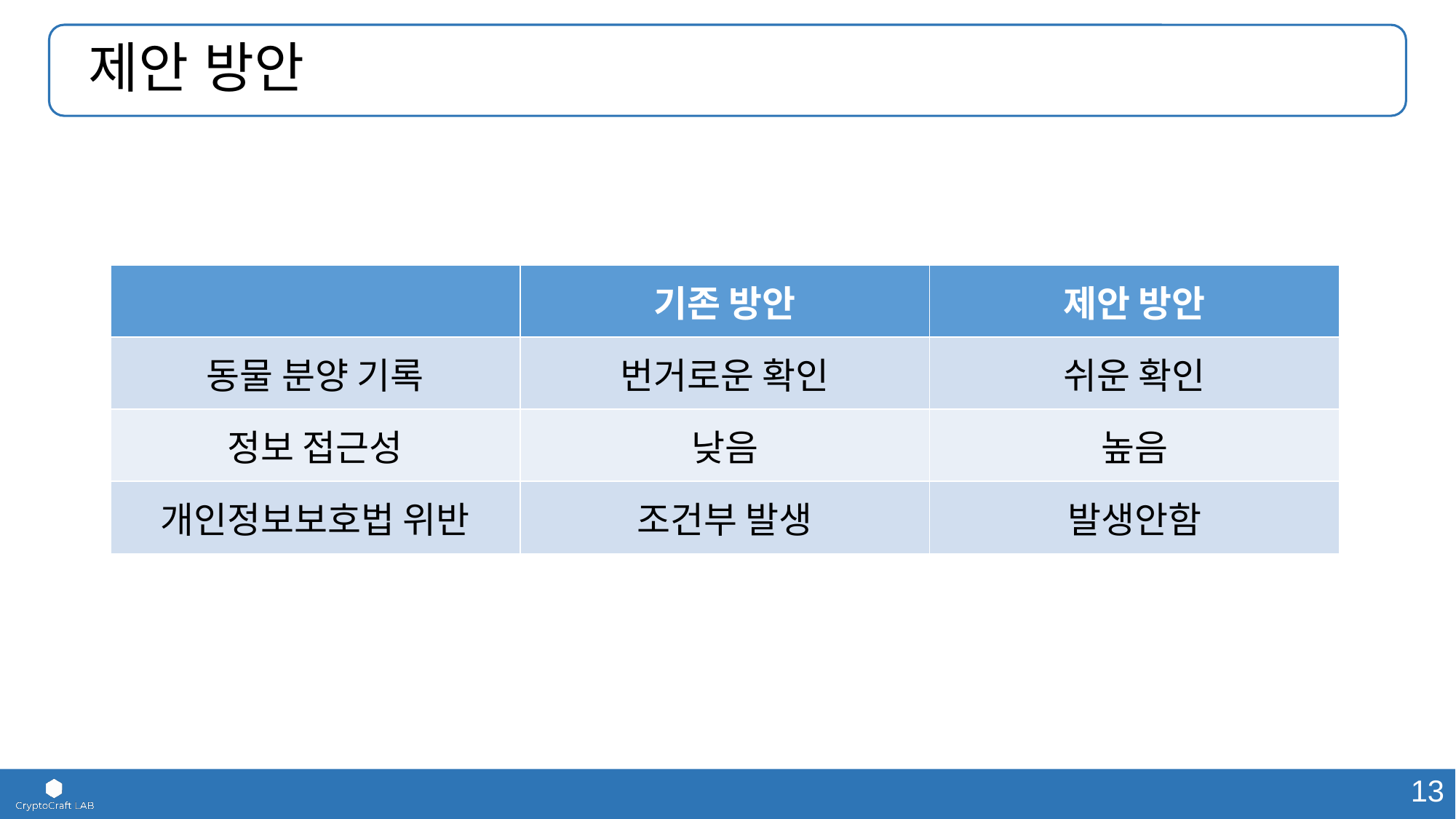

# 제안 방안
|  | 기존 방안 | 제안 방안 |
| --- | --- | --- |
| 동물 분양 기록 | 번거로운 확인 | 쉬운 확인 |
| 정보 접근성 | 낮음 | 높음 |
| 개인정보보호법 위반 | 조건부 발생 | 발생안함 |